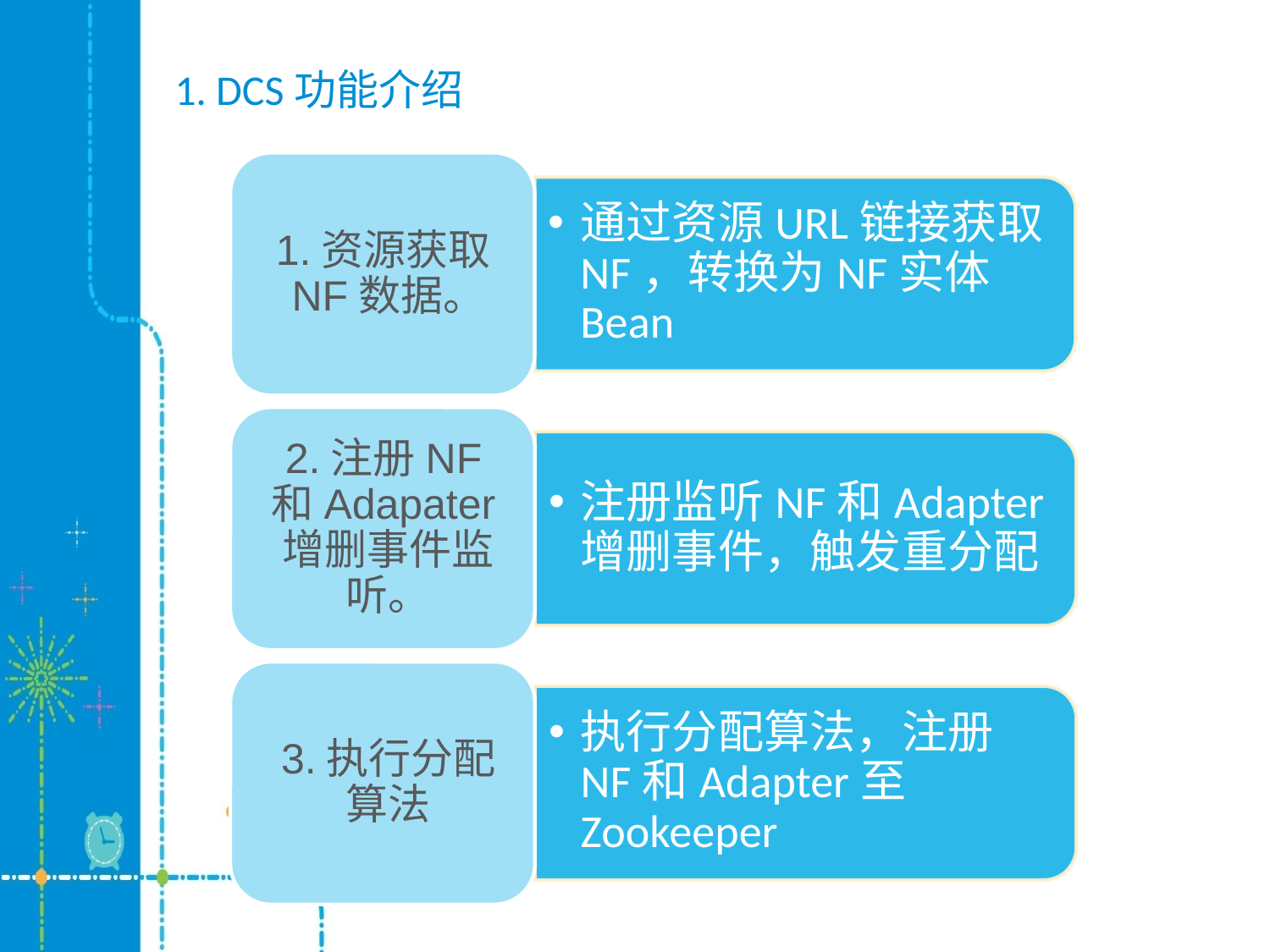

# 1. DCS功能介绍
通过资源URL链接获取NF，转换为NF实体Bean
1.资源获取NF数据。
注册监听NF和Adapter增删事件，触发重分配
2.注册NF和Adapater增删事件监听。
执行分配算法，注册NF和Adapter至Zookeeper
3.执行分配算法